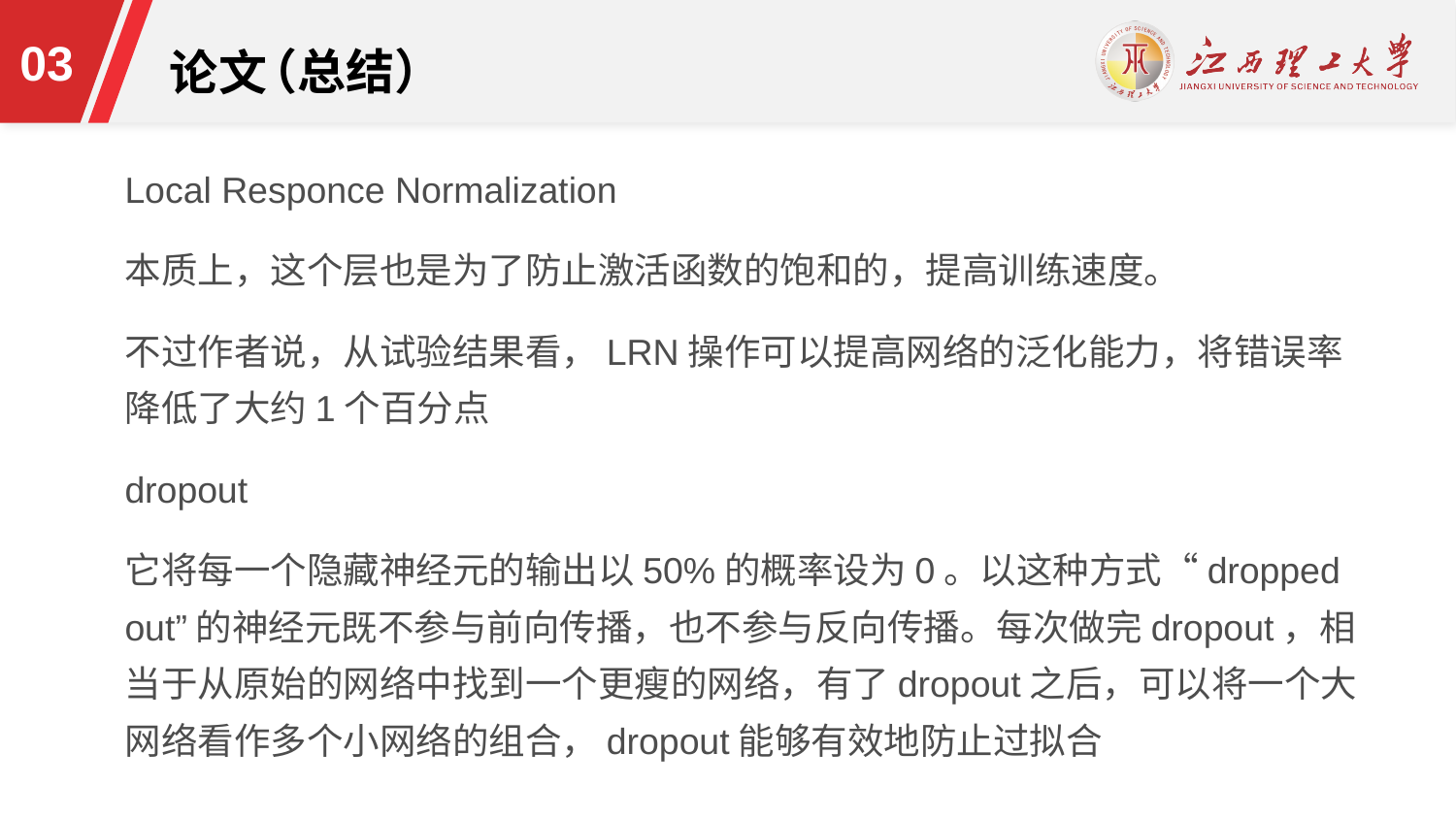

（总结）
Local Responce Normalization
本质上，这个层也是为了防止激活函数的饱和的，提高训练速度。
不过作者说，从试验结果看，LRN操作可以提高网络的泛化能力，将错误率降低了大约1个百分点
dropout
它将每一个隐藏神经元的输出以50%的概率设为0。以这种方式“dropped out”的神经元既不参与前向传播，也不参与反向传播。每次做完dropout，相当于从原始的网络中找到一个更瘦的网络，有了dropout之后，可以将一个大网络看作多个小网络的组合，dropout能够有效地防止过拟合